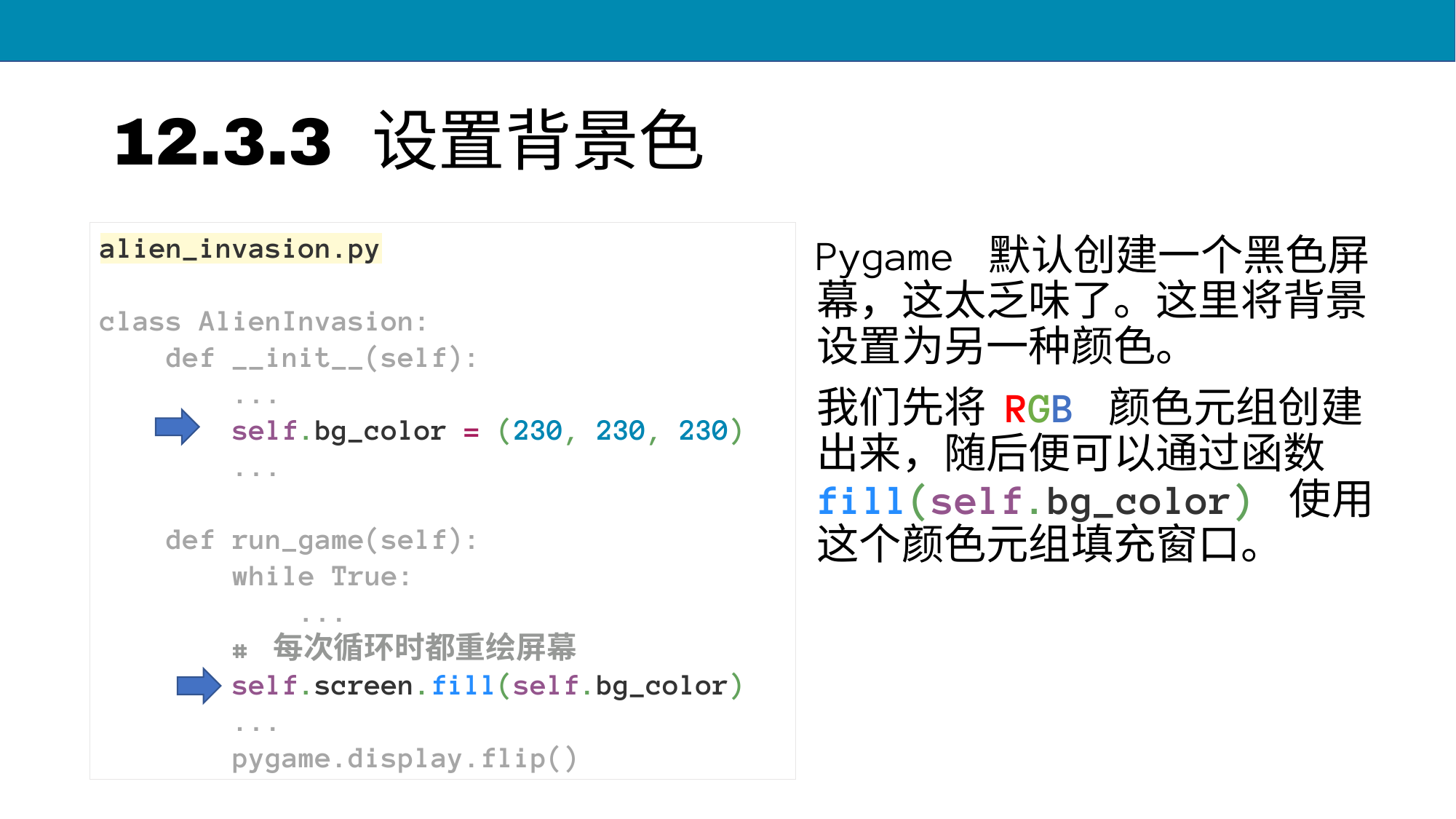

# 12.3.3 设置背景色
alien_invasion.py

class AlienInvasion:
    def __init__(self):
        ...
        self.bg_color = (230, 230, 230)
        ...

    def run_game(self):
        while True:
            ...
        # 每次循环时都重绘屏幕
        self.screen.fill(self.bg_color)
        ...
        pygame.display.flip()
Pygame 默认创建一个黑色屏幕，这太乏味了。这里将背景设置为另一种颜色。
我们先将 RGB 颜色元组创建出来，随后便可以通过函数 fill(self.bg_color) 使用这个颜色元组填充窗口。